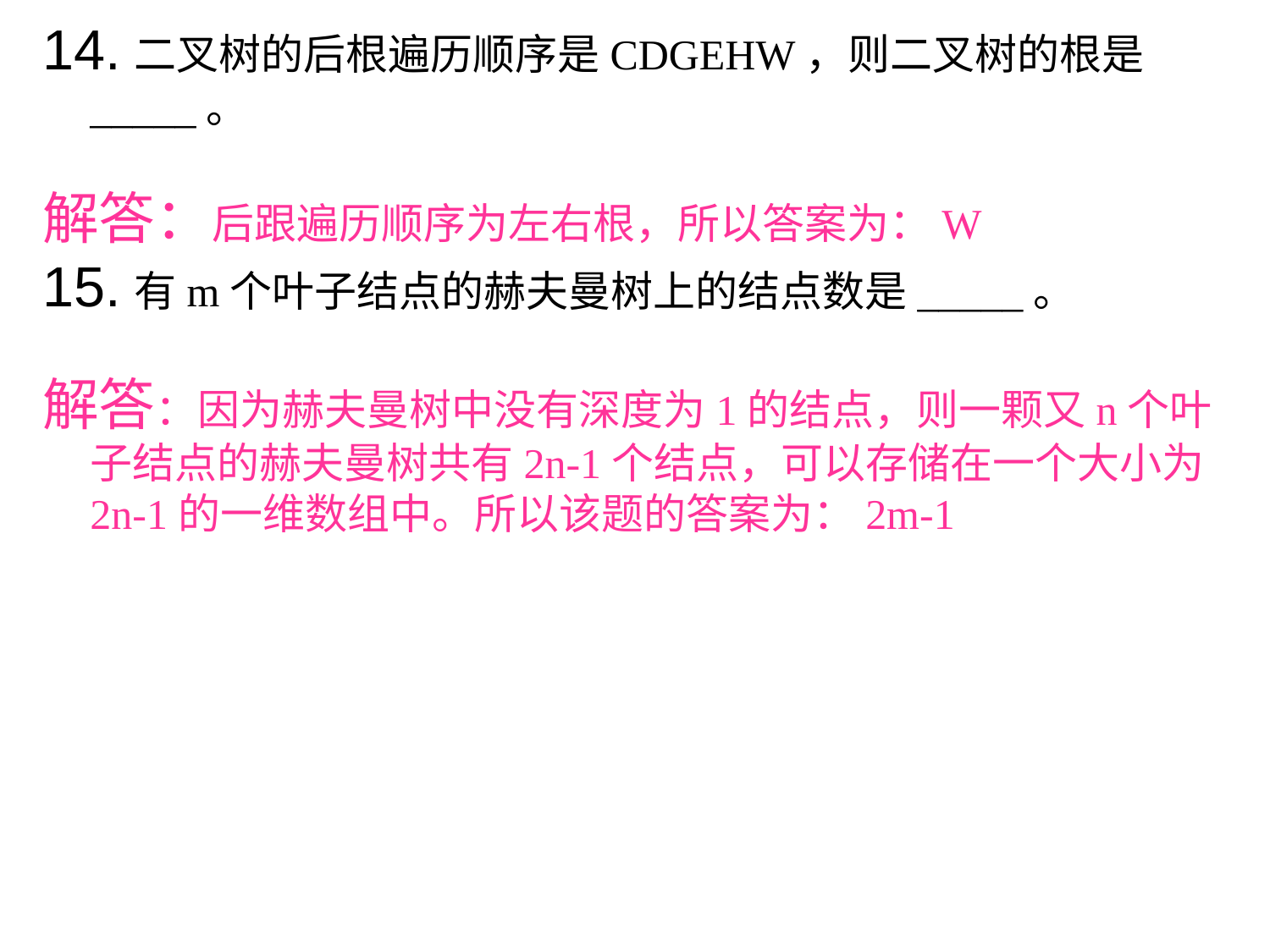

14.二叉树的后根遍历顺序是CDGEHW，则二叉树的根是_____。

解答：后跟遍历顺序为左右根，所以答案为：W
15.有m个叶子结点的赫夫曼树上的结点数是_____。

解答：因为赫夫曼树中没有深度为1的结点，则一颗又n个叶子结点的赫夫曼树共有2n-1个结点，可以存储在一个大小为2n-1的一维数组中。所以该题的答案为：2m-1